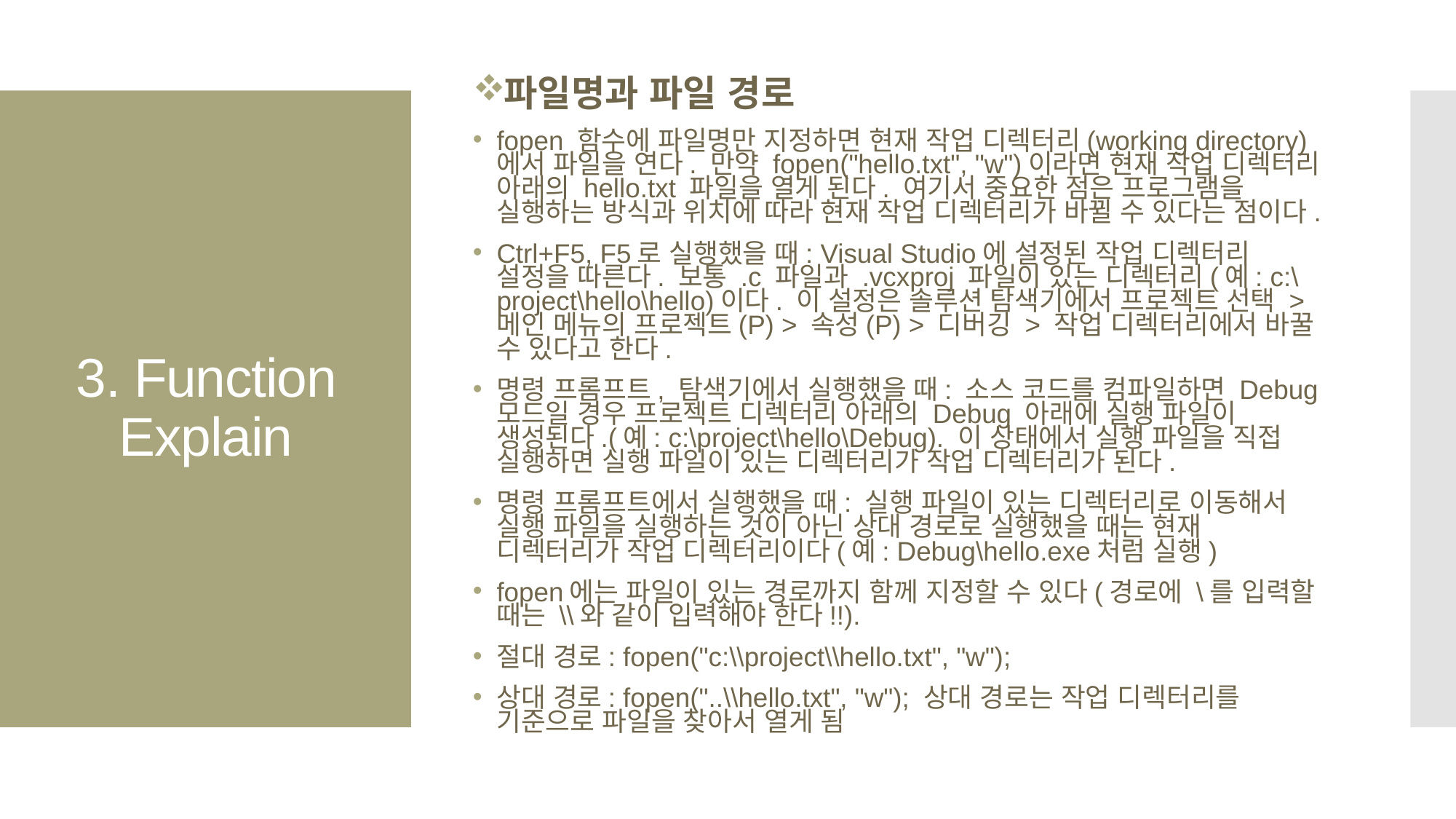

파일명과 파일 경로
fopen 함수에 파일명만 지정하면 현재 작업 디렉터리(working directory)에서 파일을 연다. 만약 fopen("hello.txt", "w")이라면 현재 작업 디렉터리 아래의 hello.txt 파일을 열게 된다. 여기서 중요한 점은 프로그램을 실행하는 방식과 위치에 따라 현재 작업 디렉터리가 바뀔 수 있다는 점이다.
Ctrl+F5, F5로 실행했을 때: Visual Studio에 설정된 작업 디렉터리 설정을 따른다. 보통 .c 파일과 .vcxproj 파일이 있는 디렉터리(예: c:\project\hello\hello)이다. 이 설정은 솔루션 탐색기에서 프로젝트 선택 > 메인 메뉴의 프로젝트(P) > 속성(P) > 디버깅 > 작업 디렉터리에서 바꿀 수 있다고 한다.
명령 프롬프트, 탐색기에서 실행했을 때: 소스 코드를 컴파일하면 Debug 모드일 경우 프로젝트 디렉터리 아래의 Debug 아래에 실행 파일이 생성된다.(예: c:\project\hello\Debug). 이 상태에서 실행 파일을 직접 실행하면 실행 파일이 있는 디렉터리가 작업 디렉터리가 된다.
명령 프롬프트에서 실행했을 때: 실행 파일이 있는 디렉터리로 이동해서 실행 파일을 실행하는 것이 아닌 상대 경로로 실행했을 때는 현재 디렉터리가 작업 디렉터리이다(예: Debug\hello.exe처럼 실행)
fopen에는 파일이 있는 경로까지 함께 지정할 수 있다(경로에 \를 입력할 때는 \\와 같이 입력해야 한다!!).
절대 경로: fopen("c:\\project\\hello.txt", "w");
상대 경로: fopen("..\\hello.txt", "w"); 상대 경로는 작업 디렉터리를 기준으로 파일을 찾아서 열게 됨

# 3. Function Explain